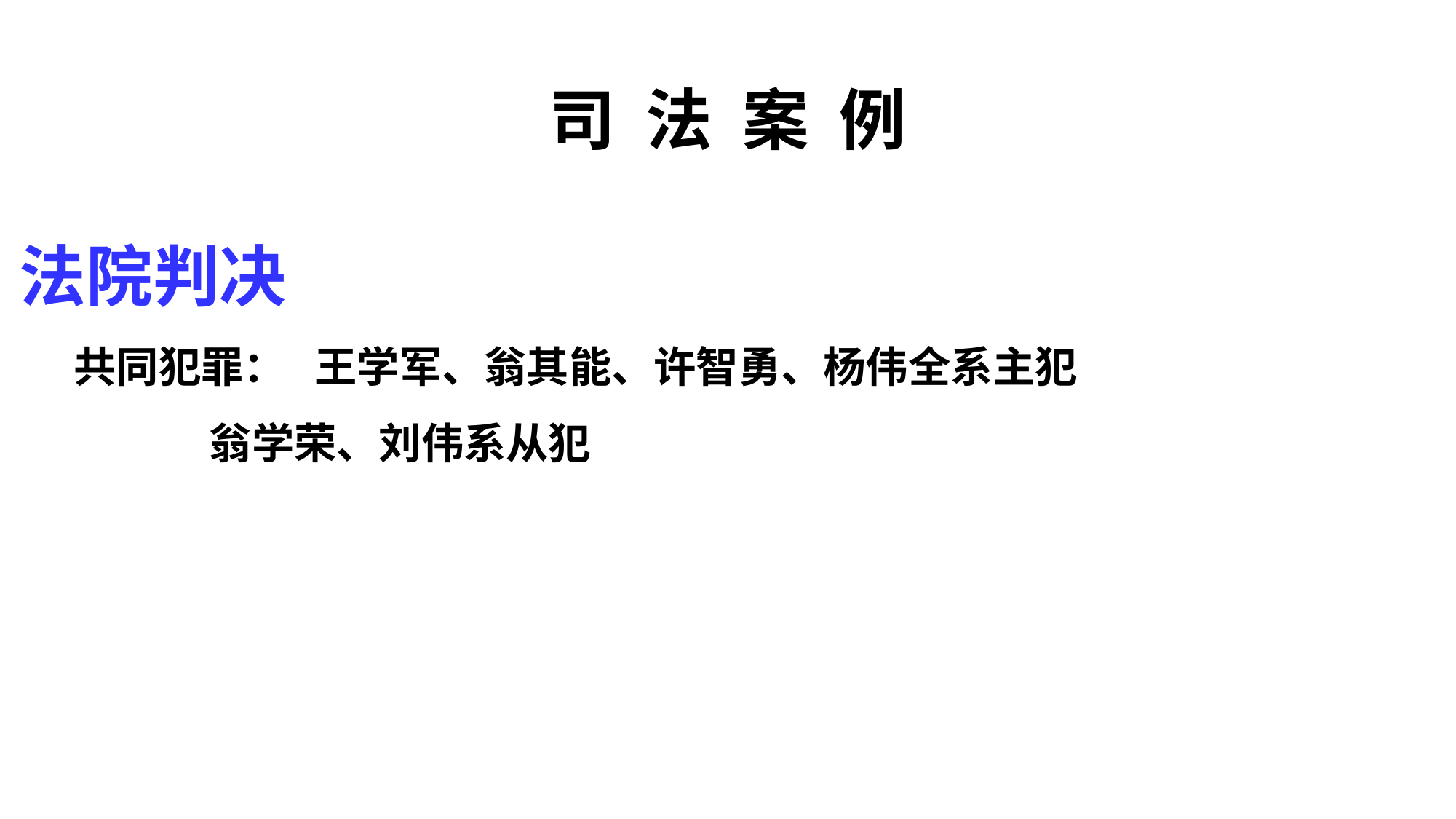

# 司  法  案  例
法院判决
共同犯罪：   王学军、翁其能、许智勇、杨伟全系主犯
             翁学荣、刘伟系从犯